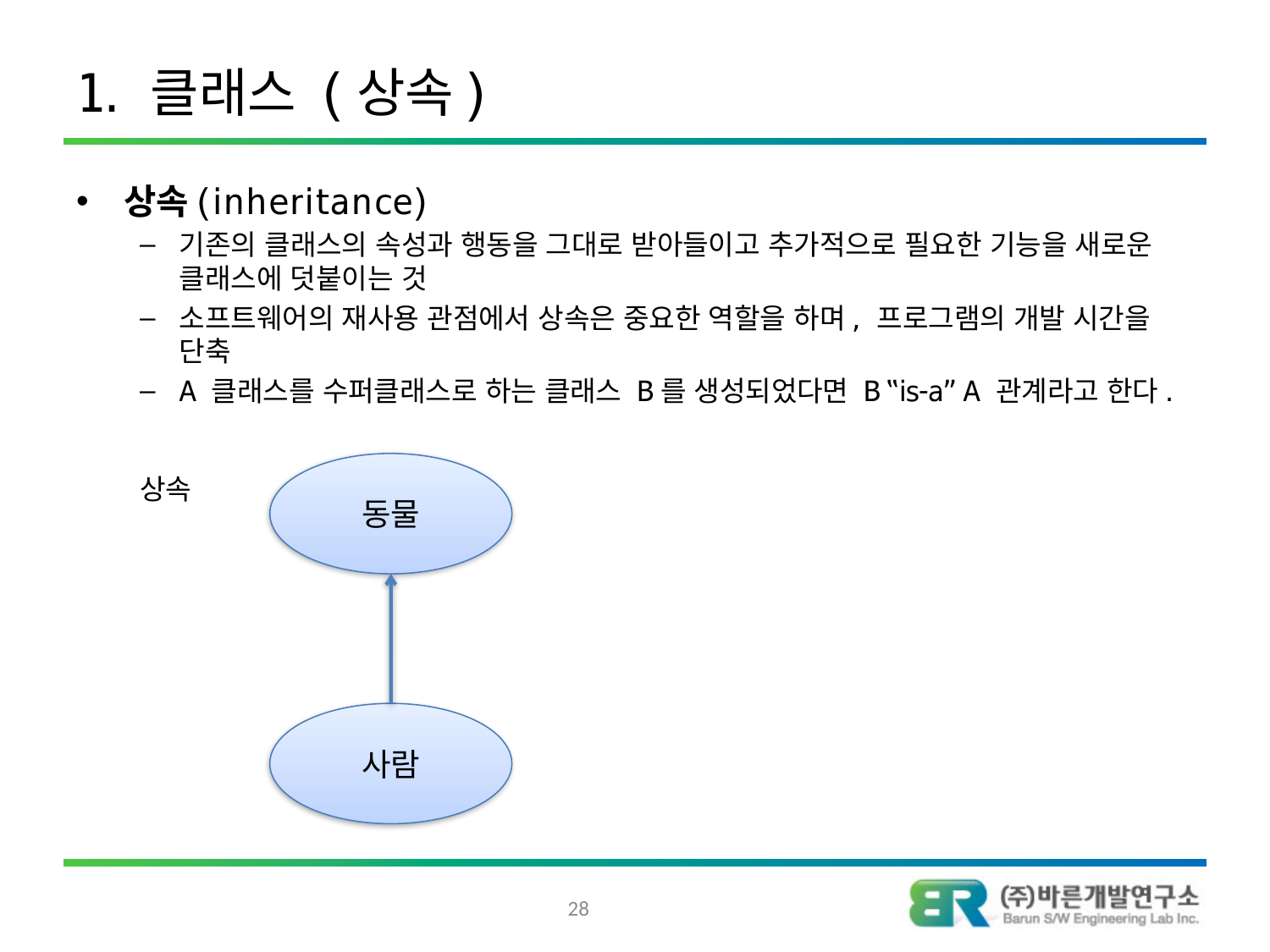

# 1. 클래스 (상속)
상속(inheritance)
기존의 클래스의 속성과 행동을 그대로 받아들이고 추가적으로 필요한 기능을 새로운 클래스에 덧붙이는 것
소프트웨어의 재사용 관점에서 상속은 중요한 역할을 하며, 프로그램의 개발 시간을 단축
A 클래스를 수퍼클래스로 하는 클래스 B를 생성되었다면 B “is-a” A 관계라고 한다.

상속

동물
사람
28